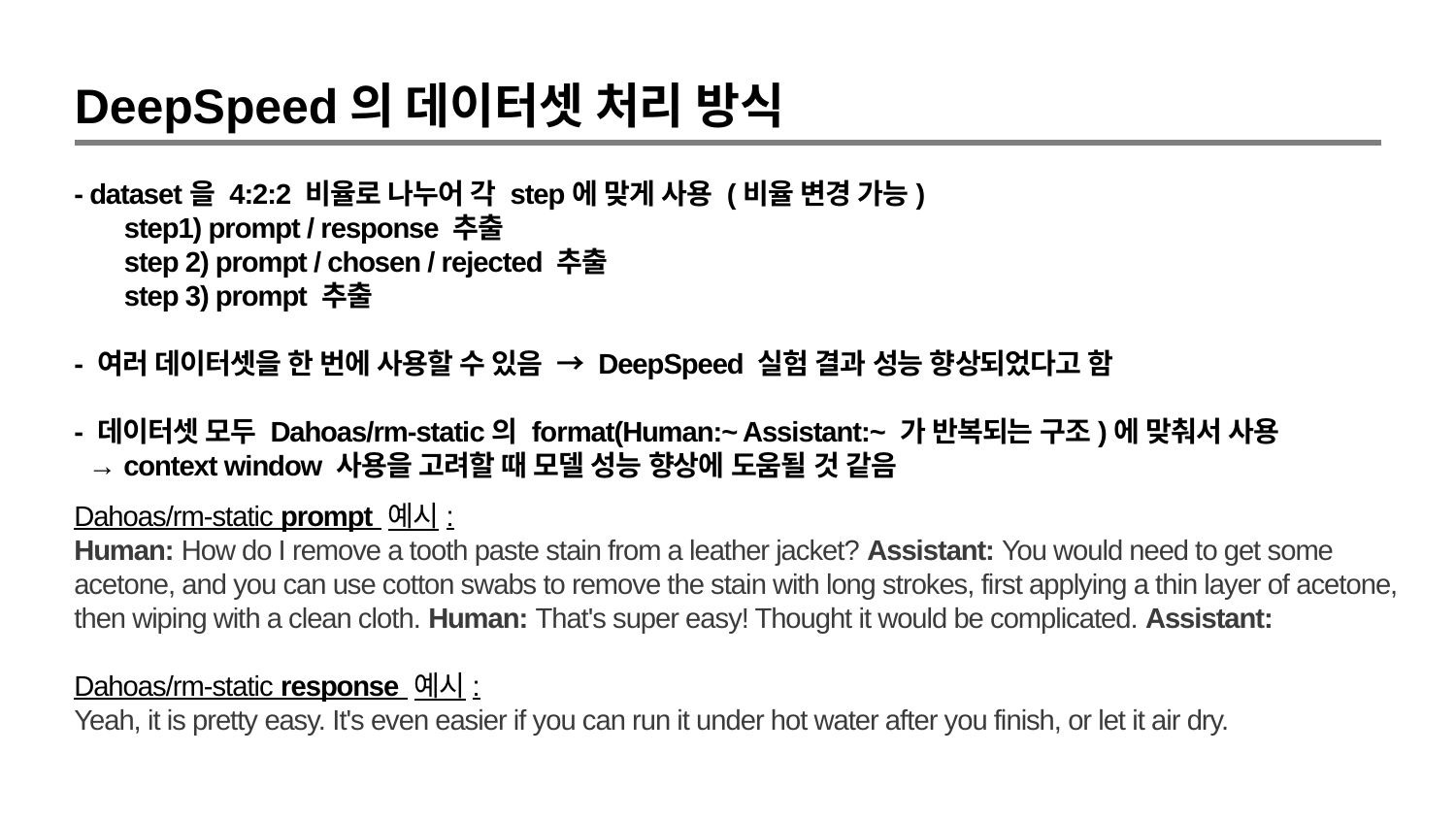

DeepSpeed의 데이터셋 처리 방식
- dataset을 4:2:2 비율로 나누어 각 step에 맞게 사용 (비율 변경 가능)
       step1) prompt / response 추출
       step 2) prompt / chosen / rejected 추출
       step 3) prompt 추출

- 여러 데이터셋을 한 번에 사용할 수 있음  → DeepSpeed 실험 결과 성능 향상되었다고 함

- 데이터셋 모두 Dahoas/rm-static의 format(Human:~ Assistant:~ 가 반복되는 구조)에 맞춰서 사용
  → context window 사용을 고려할 때 모델 성능 향상에 도움될 것 같음
Dahoas/rm-static prompt 예시:
Human: How do I remove a tooth paste stain from a leather jacket? Assistant: You would need to get some acetone, and you can use cotton swabs to remove the stain with long strokes, first applying a thin layer of acetone, then wiping with a clean cloth. Human: That's super easy! Thought it would be complicated. Assistant:

Dahoas/rm-static response 예시:
Yeah, it is pretty easy. It's even easier if you can run it under hot water after you finish, or let it air dry.